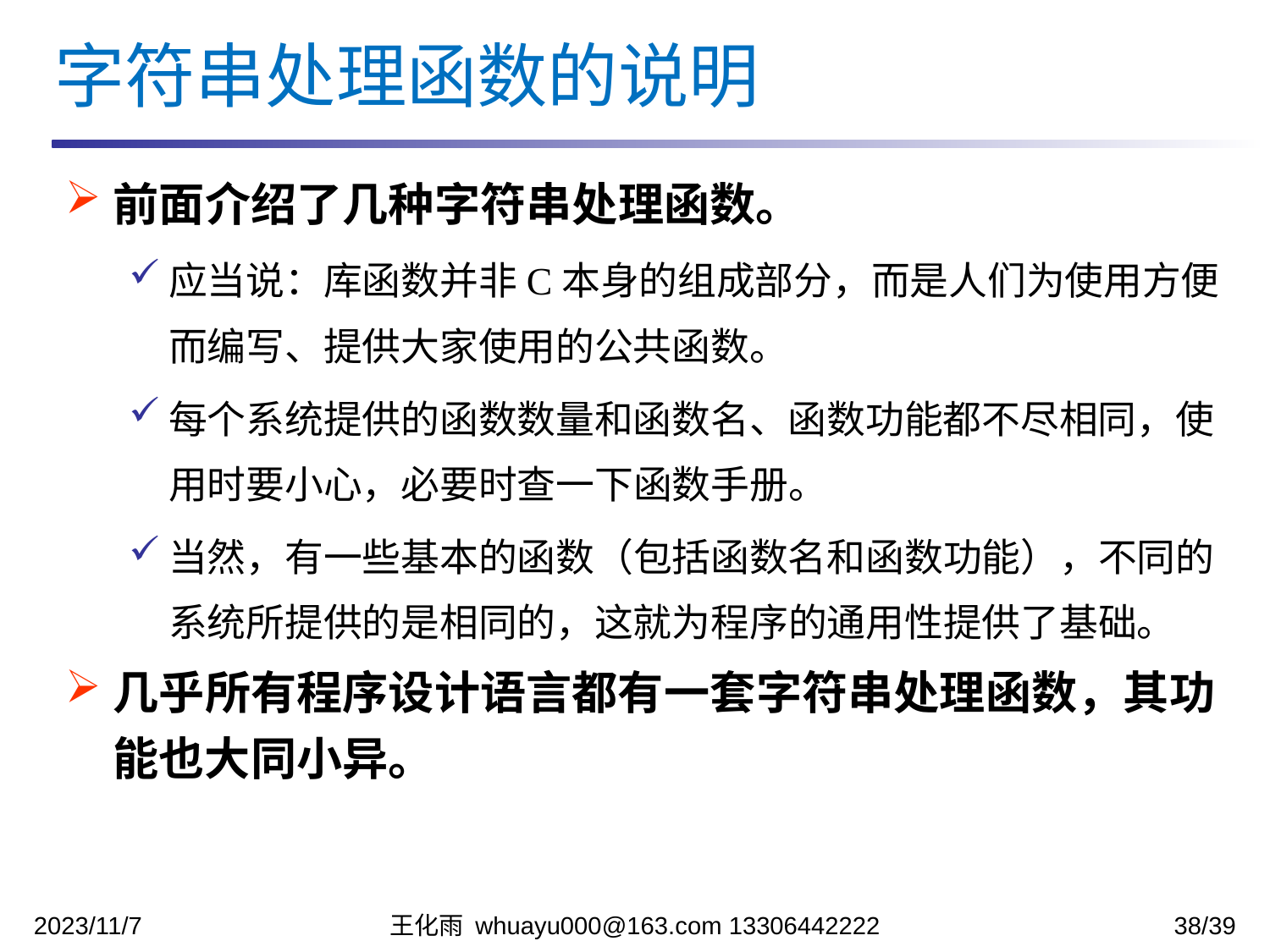

字符串处理函数的说明
前面介绍了几种字符串处理函数。
应当说：库函数并非C本身的组成部分，而是人们为使用方便而编写、提供大家使用的公共函数。
每个系统提供的函数数量和函数名、函数功能都不尽相同，使用时要小心，必要时查一下函数手册。
当然，有一些基本的函数（包括函数名和函数功能），不同的系统所提供的是相同的，这就为程序的通用性提供了基础。
几乎所有程序设计语言都有一套字符串处理函数，其功能也大同小异。
2023/11/7
王化雨 whuayu000@163.com 13306442222
38/39